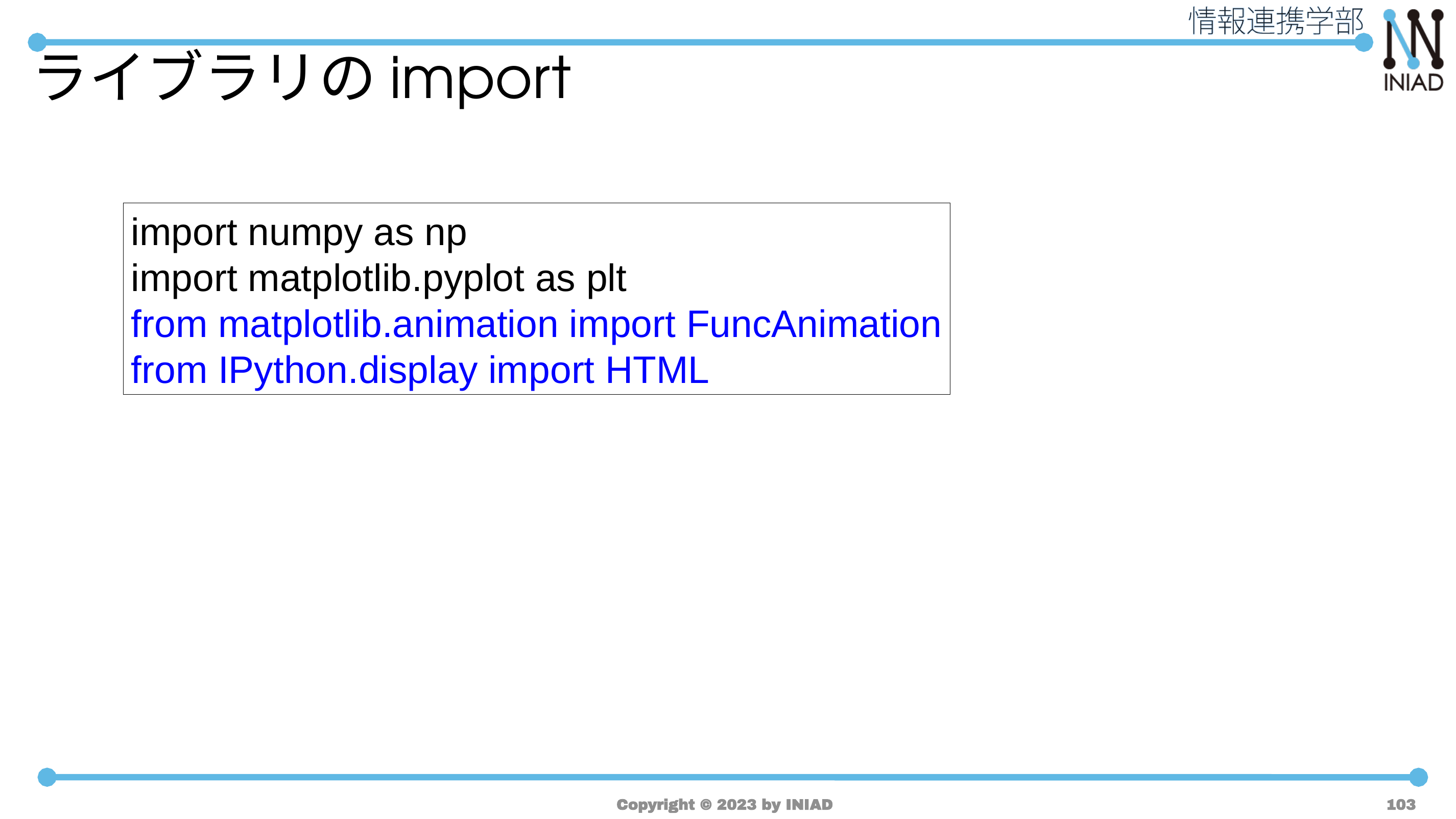

# ライブラリのimport
import numpy as np
import matplotlib.pyplot as plt
from matplotlib.animation import FuncAnimation
from IPython.display import HTML
Copyright © 2023 by INIAD
103